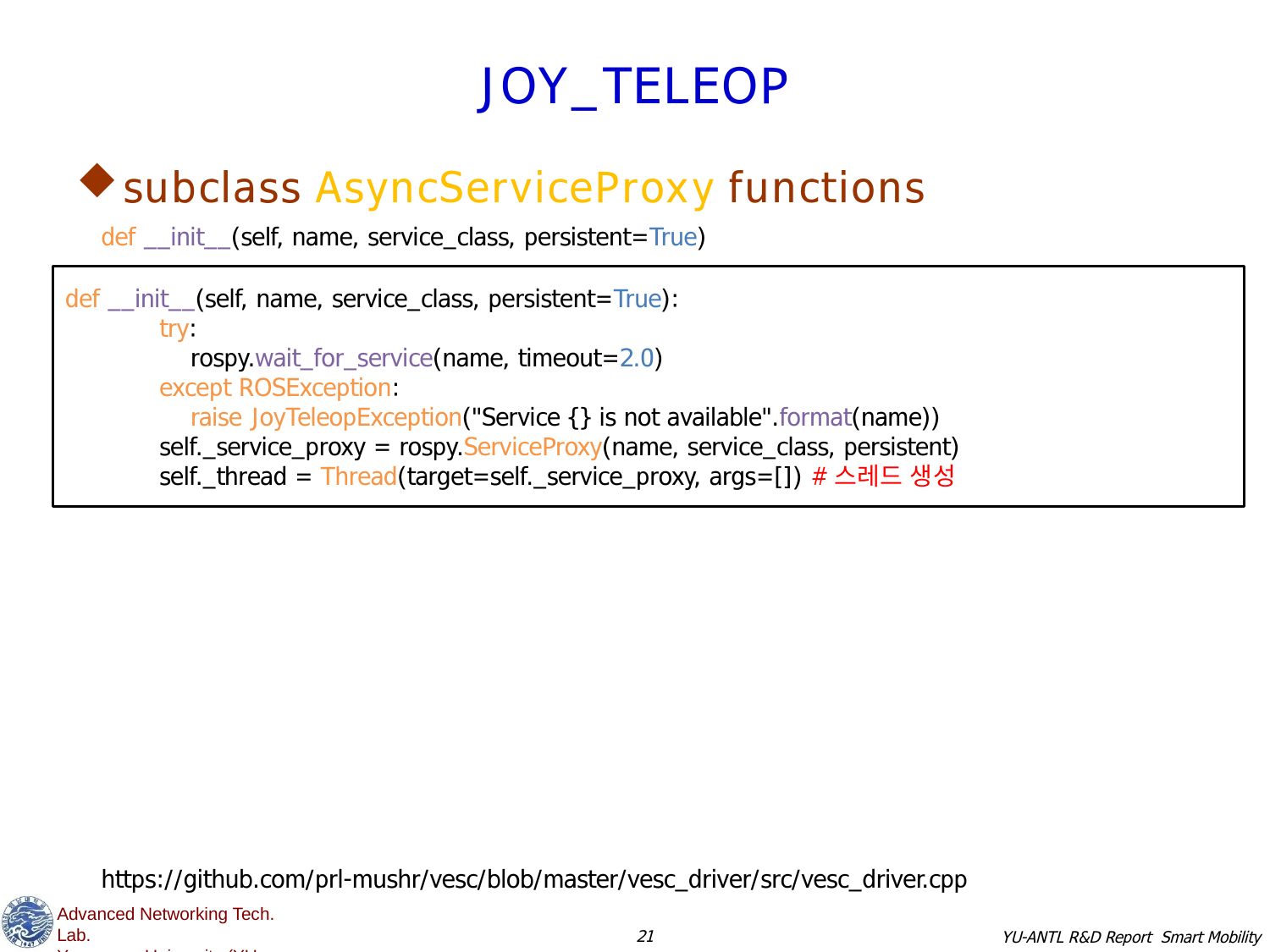

# JOY_TELEOP
subclass AsyncServiceProxy functions
def __init__(self, name, service_class, persistent=True)

def __init__(self, name, service_class, persistent=True):
            try:
                rospy.wait_for_service(name, timeout=2.0)
            except ROSException:
                raise JoyTeleopException("Service {} is not available".format(name))
            self._service_proxy = rospy.ServiceProxy(name, service_class, persistent)
            self._thread = Thread(target=self._service_proxy, args=[]) #스레드 생성

https://github.com/prl-mushr/vesc/blob/master/vesc_driver/src/vesc_driver.cpp